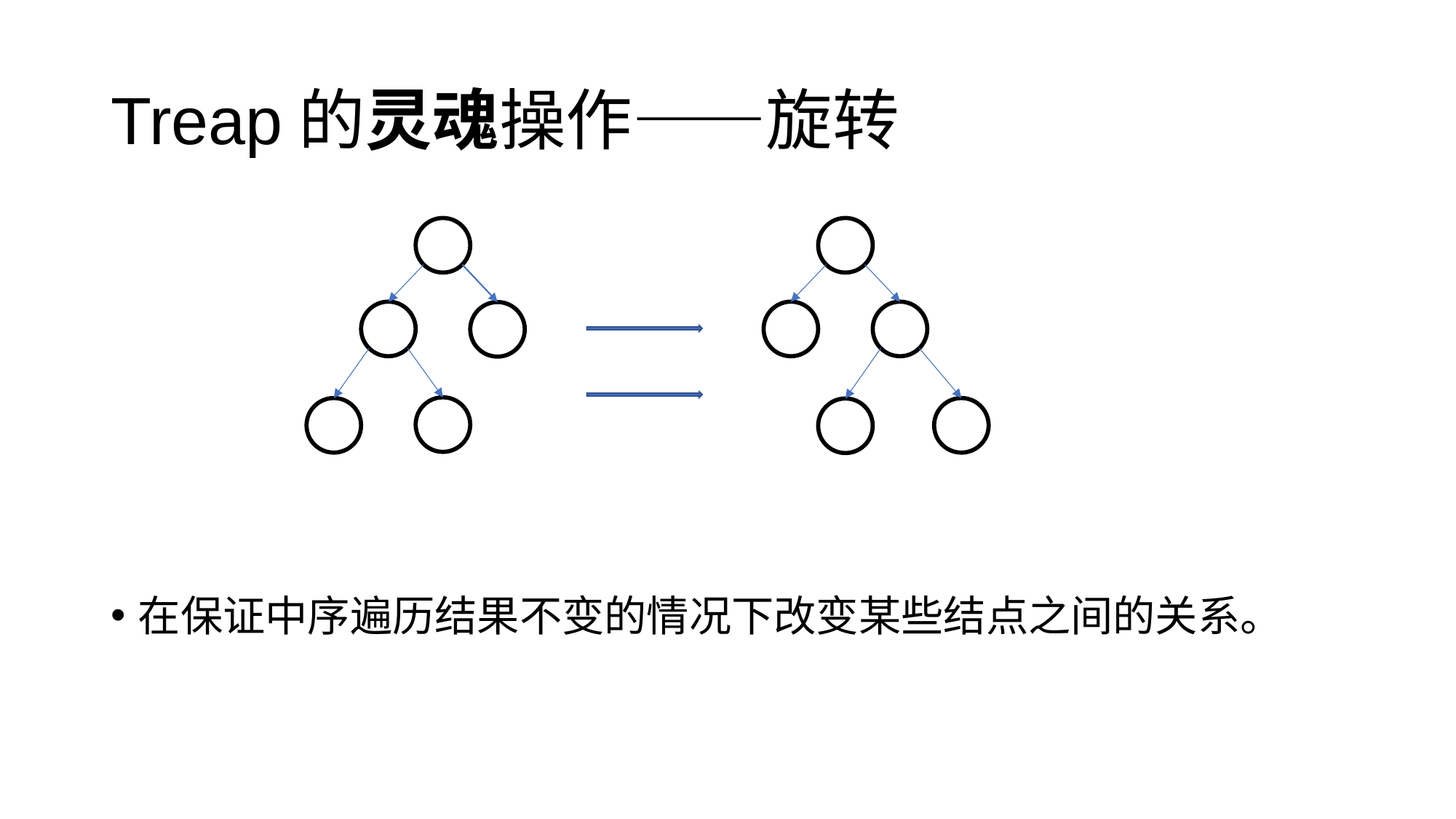

# Treap的灵魂操作——旋转

在保证中序遍历结果不变的情况下改变某些结点之间的关系。